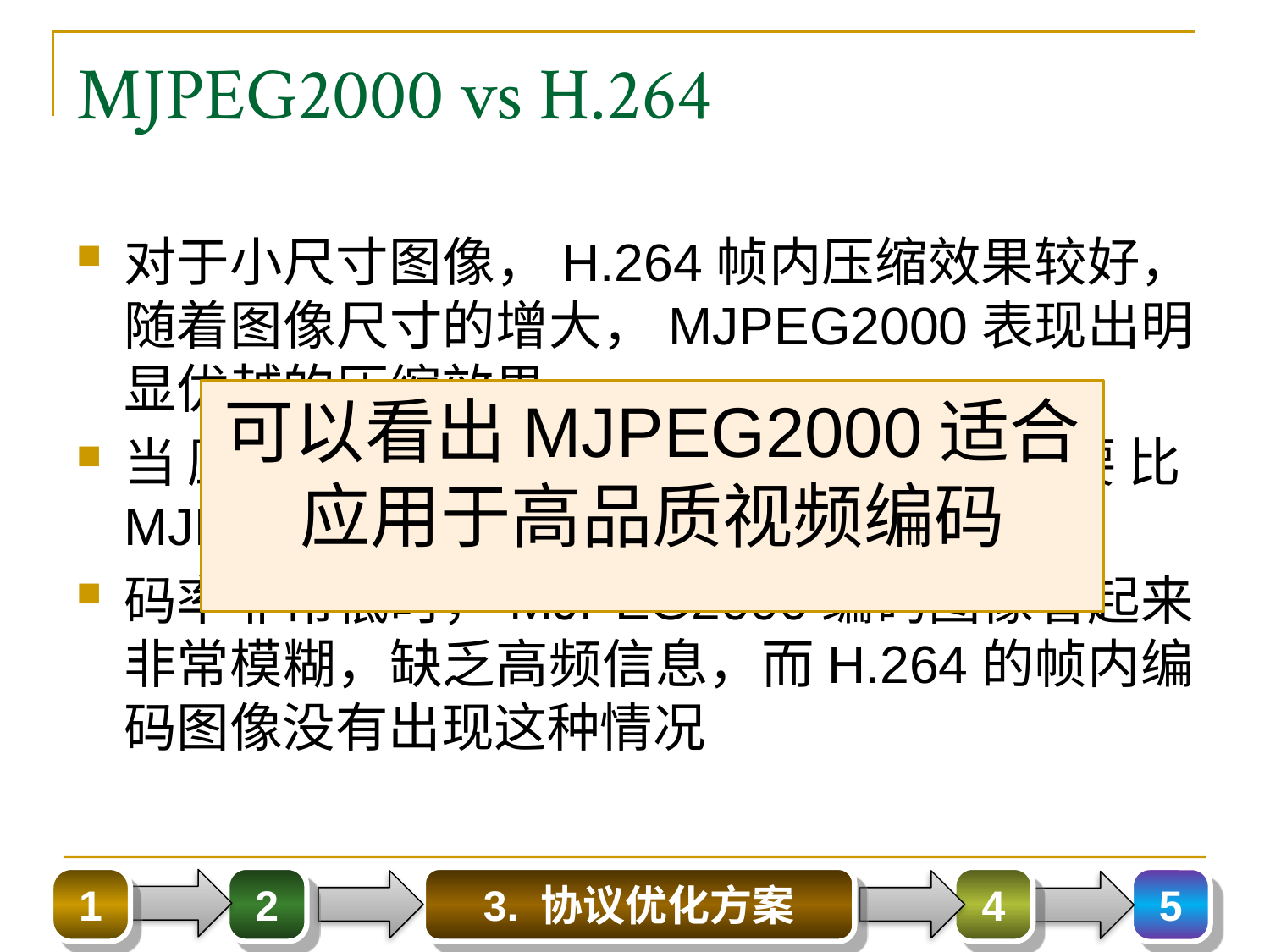

# MJPEG2000 vs H.264
对于小尺寸图像，H.264帧内压缩效果较好，随着图像尺寸的增大，MJPEG2000表现出明显优越的压缩效果
当压缩率很高时，H.264压缩效果要比MJPEG2000压缩效果略好
码率非常低时，MJPEG2000编码图像看起来非常模糊，缺乏高频信息，而H.264的帧内编码图像没有出现这种情况
可以看出MJPEG2000适合应用于高品质视频编码
1
2
3. 协议优化方案
4
5